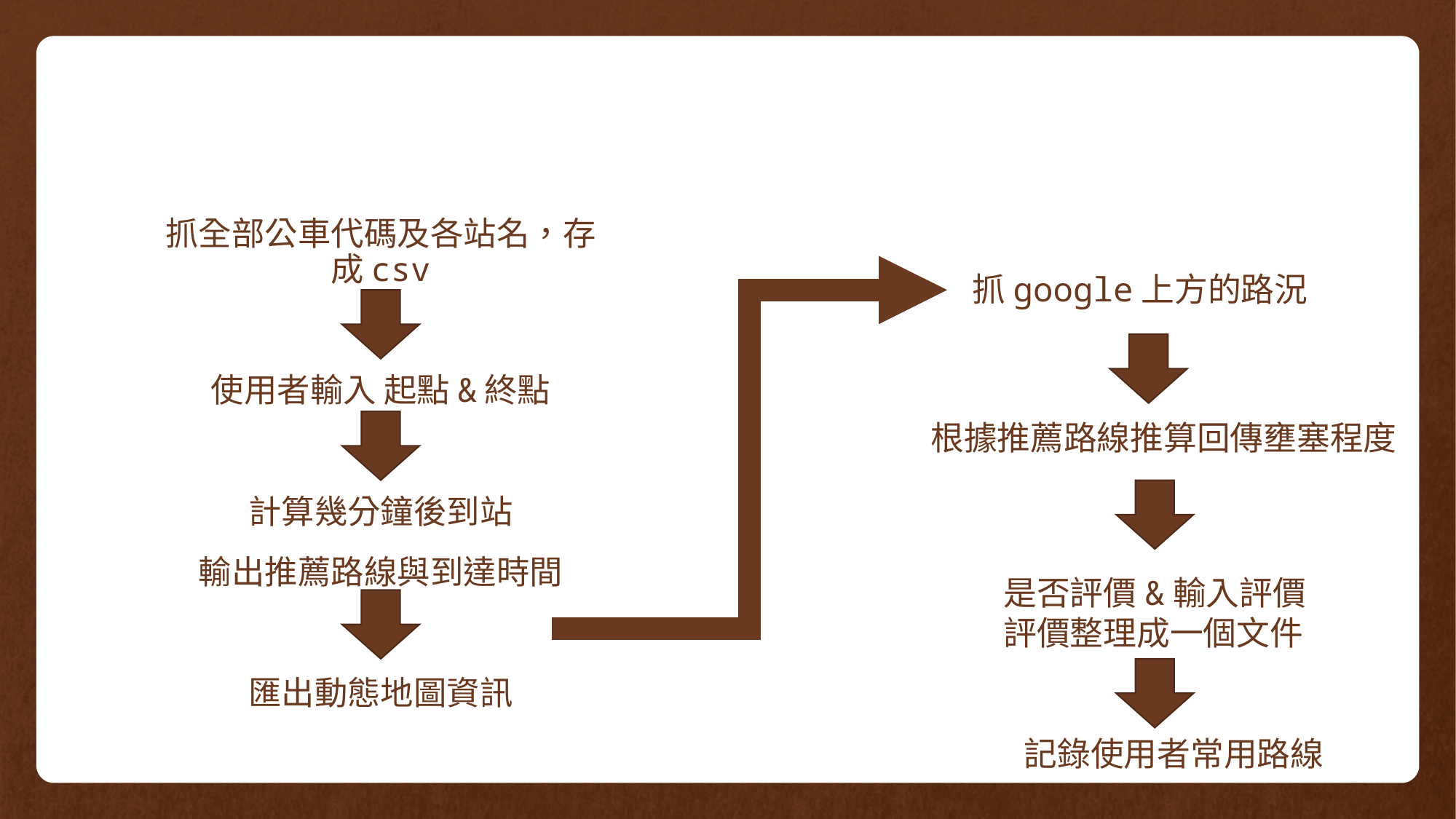

#
抓全部公車代碼及各站名，存成csv

使用者輸入 起點&終點

計算幾分鐘後到站
輸出推薦路線與到達時間

匯出動態地圖資訊

抓google上方的路況

根據推薦路線推算回傳壅塞程度

是否評價&輸入評價
評價整理成一個文件

記錄使用者常用路線